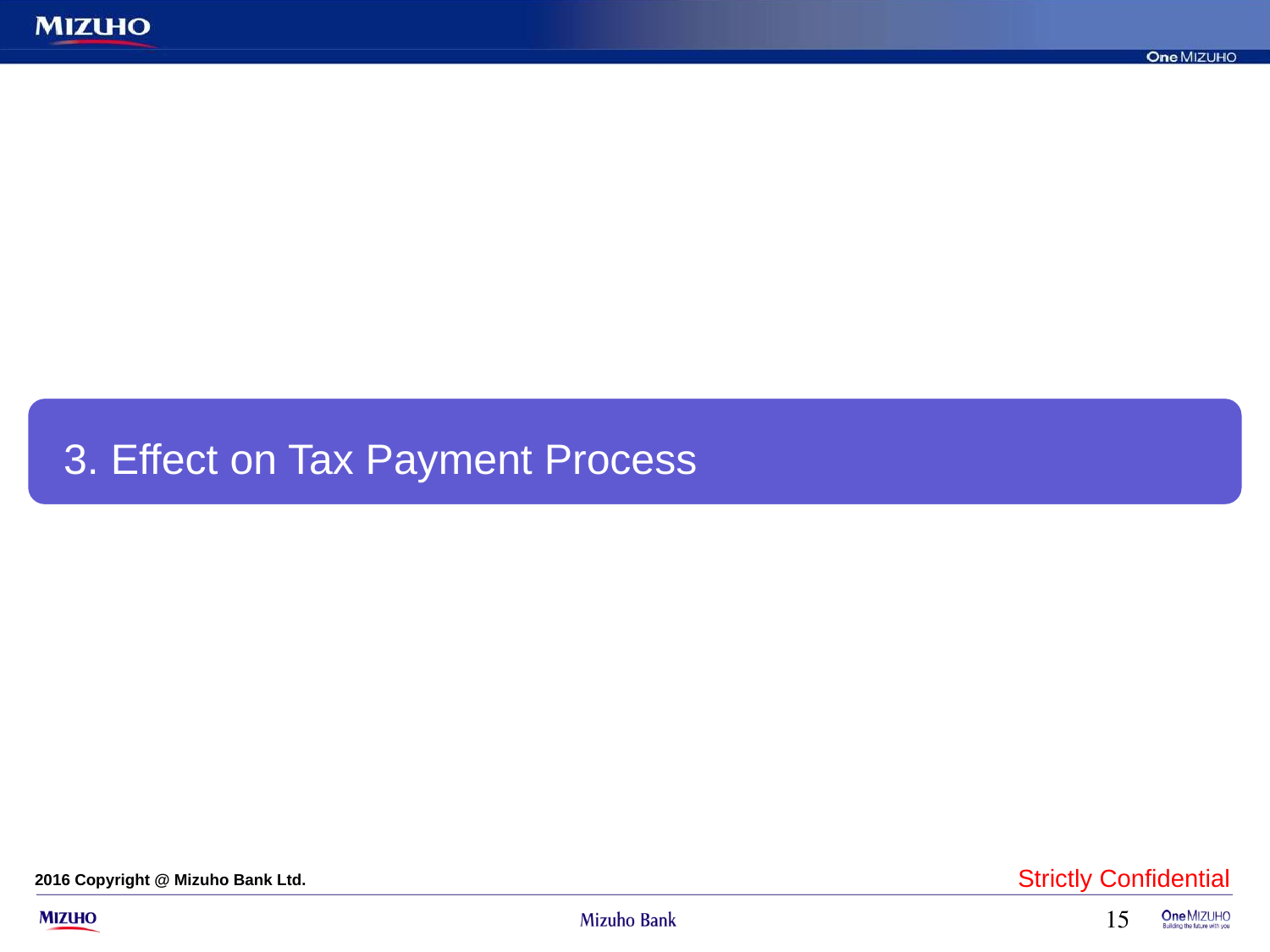

3. Effect on Tax Payment Process
 3. 納税手続への影響
15